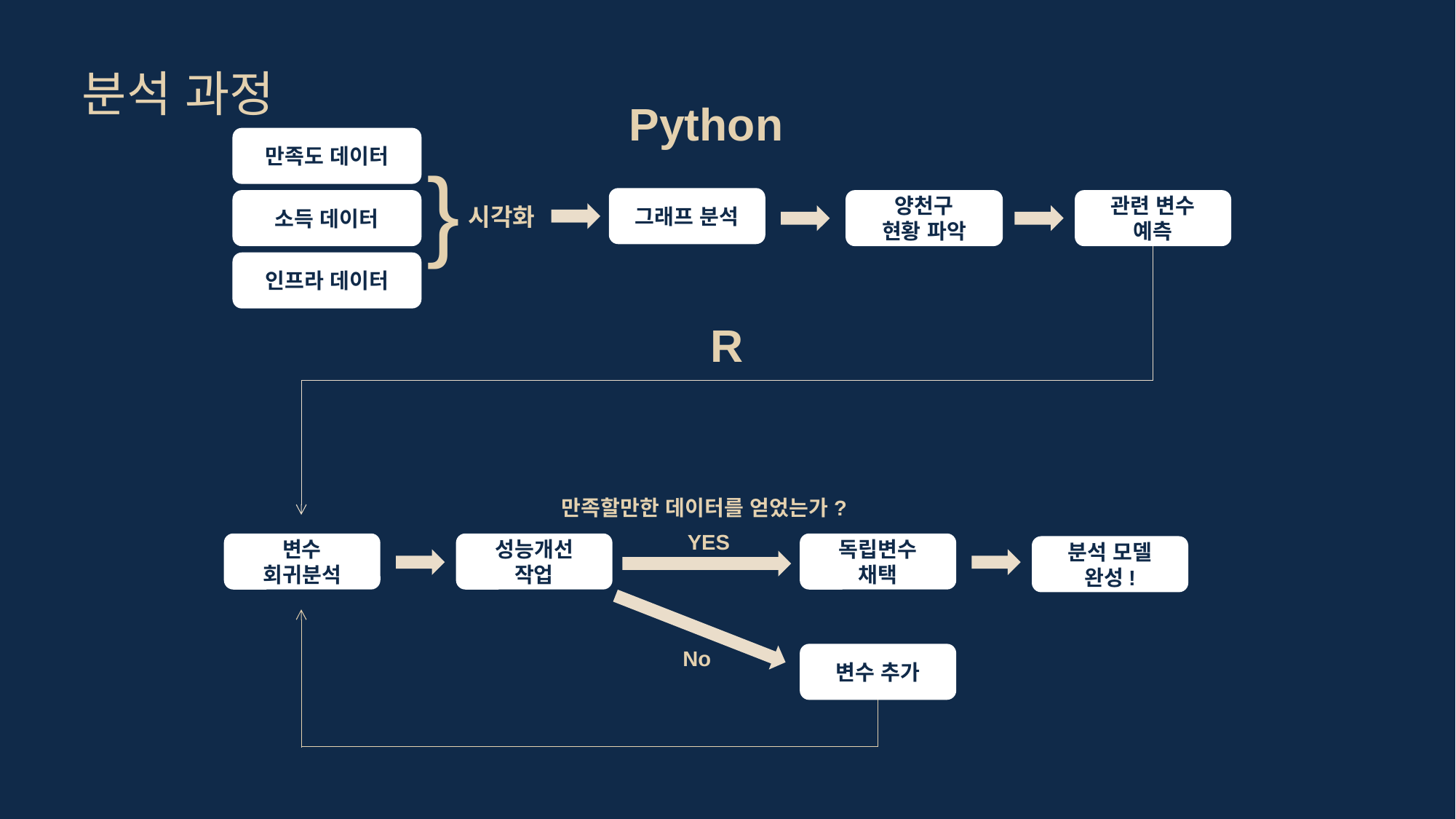

분석 과정
Python
만족도 데이터
소득 데이터
인프라 데이터
}
시각화
그래프 분석
양천구
현황 파악
관련 변수
예측

R
만족할만한 데이터를 얻었는가?
YES
변수
회귀분석
성능개선
작업
독립변수
채택
분석 모델
완성!

No
변수 추가